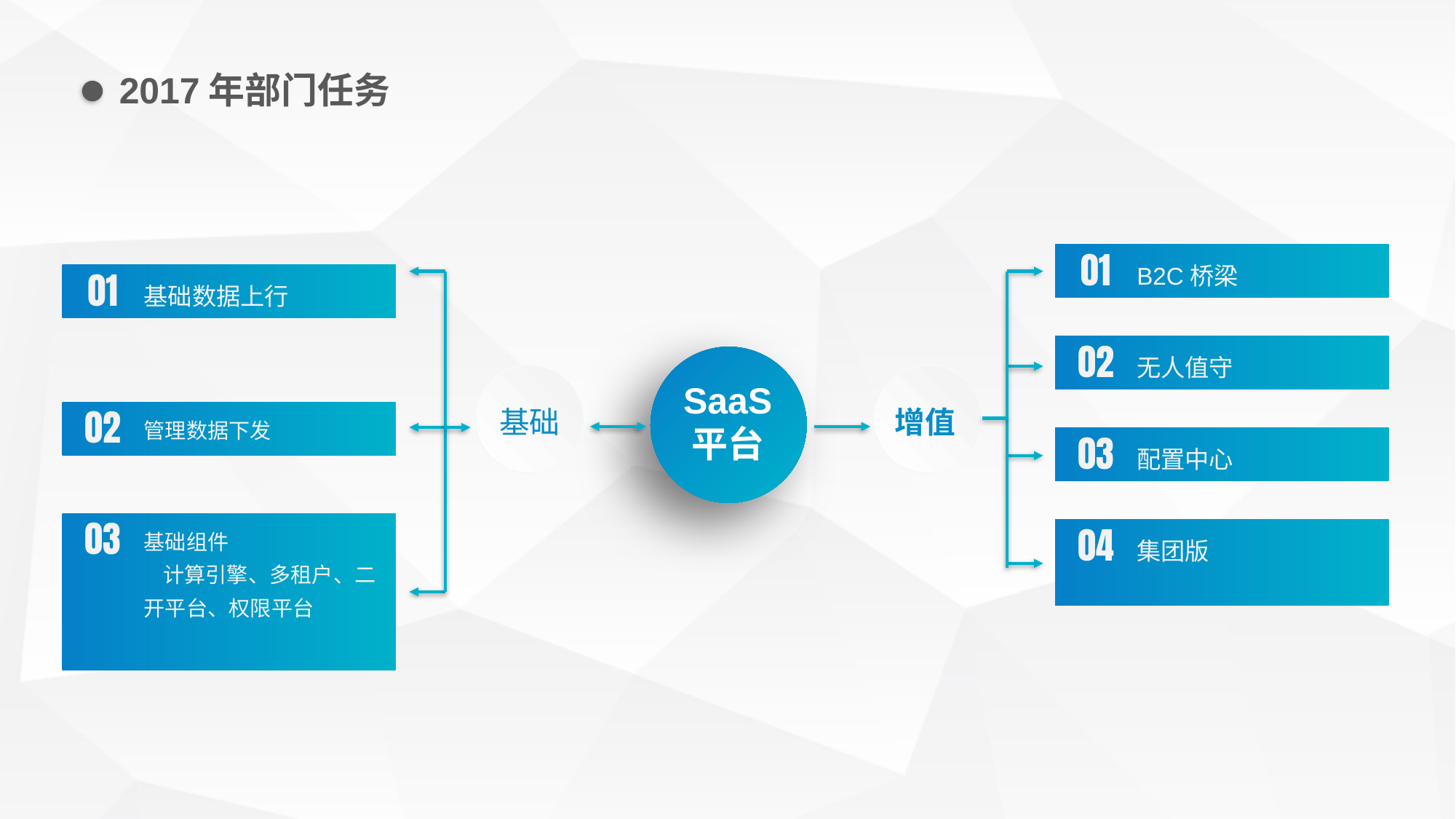

2017年部门任务

01

B2C桥梁
01

基础数据上行
02

无人值守

SaaS
平台

基础

增值
02

管理数据下发
03

配置中心
03

基础组件
   计算引擎、多租户、二开平台、权限平台
04

集团版